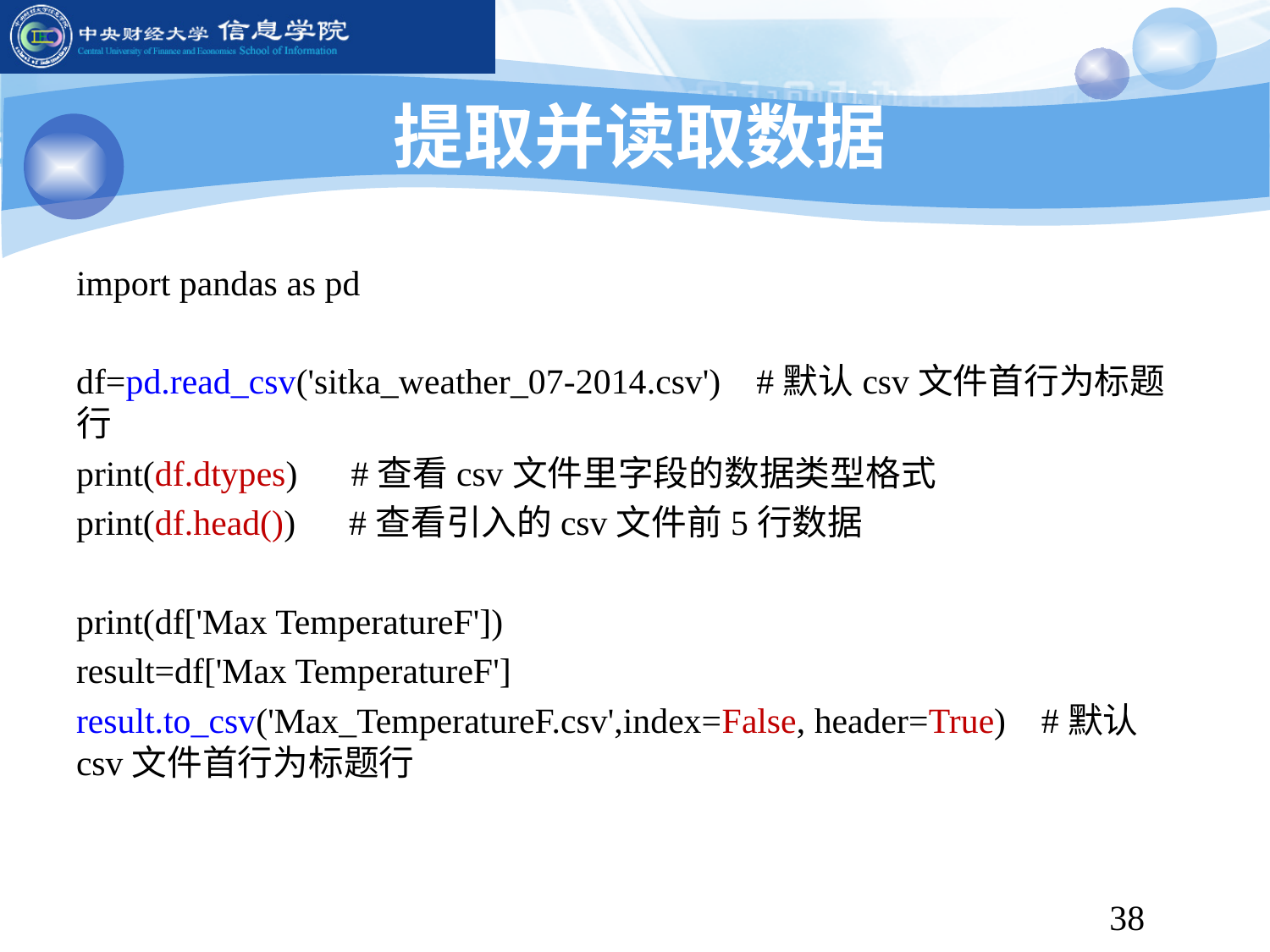

# 提取并读取数据
import pandas as pd

df=pd.read_csv('sitka_weather_07-2014.csv')    #默认csv文件首行为标题行
print(df.dtypes)      #查看csv文件里字段的数据类型格式
print(df.head())      #查看引入的csv文件前5行数据

print(df['Max TemperatureF'])
result=df['Max TemperatureF']
result.to_csv('Max_TemperatureF.csv',index=False, header=True)    #默认csv文件首行为标题行